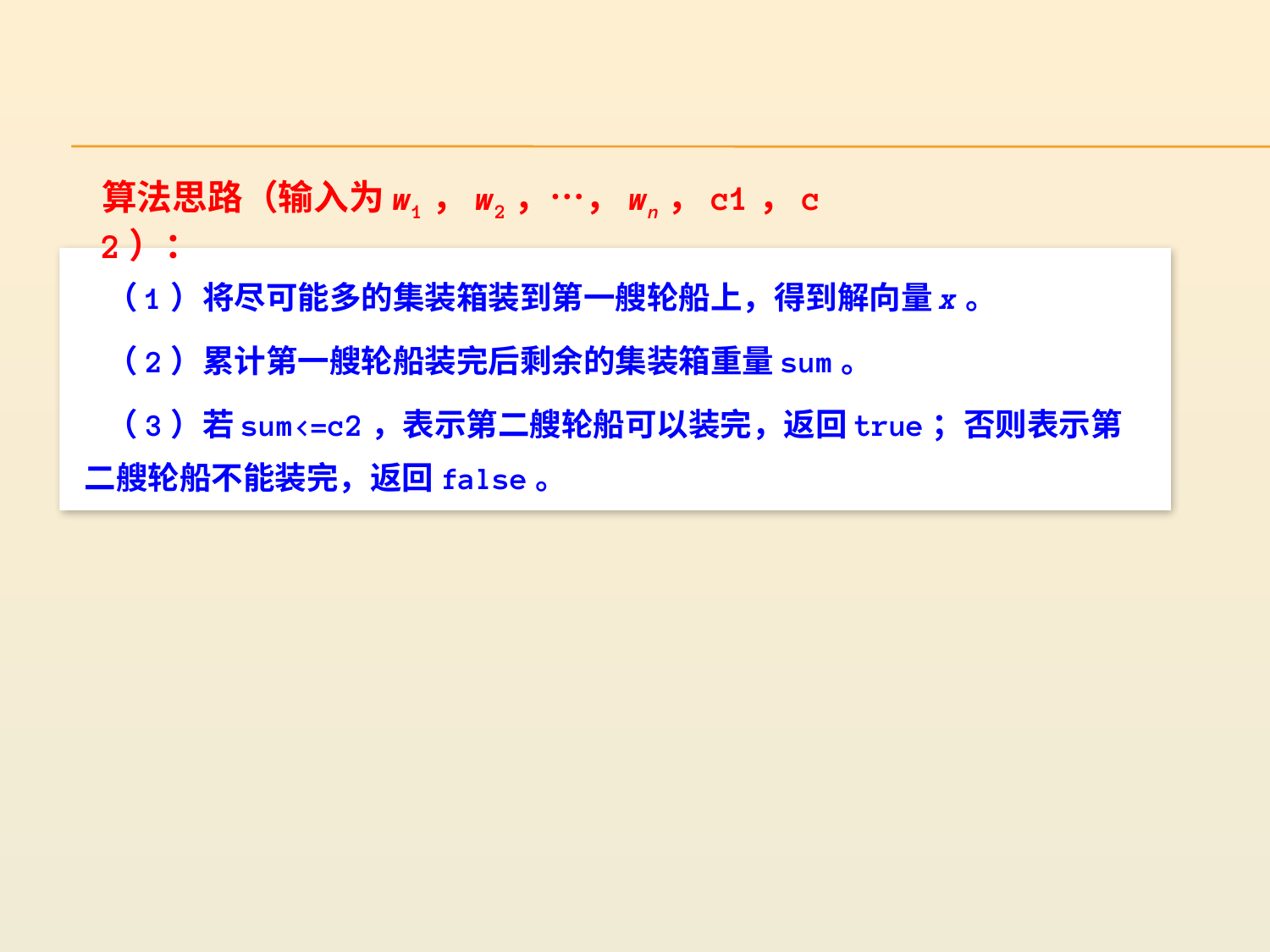

算法思路（输入为w1，w2，…，wn，c1，c2）：
  （1）将尽可能多的集装箱装到第一艘轮船上，得到解向量x。
  （2）累计第一艘轮船装完后剩余的集装箱重量sum。
  （3）若sum<=c2，表示第二艘轮船可以装完，返回true；否则表示第二艘轮船不能装完，返回false。